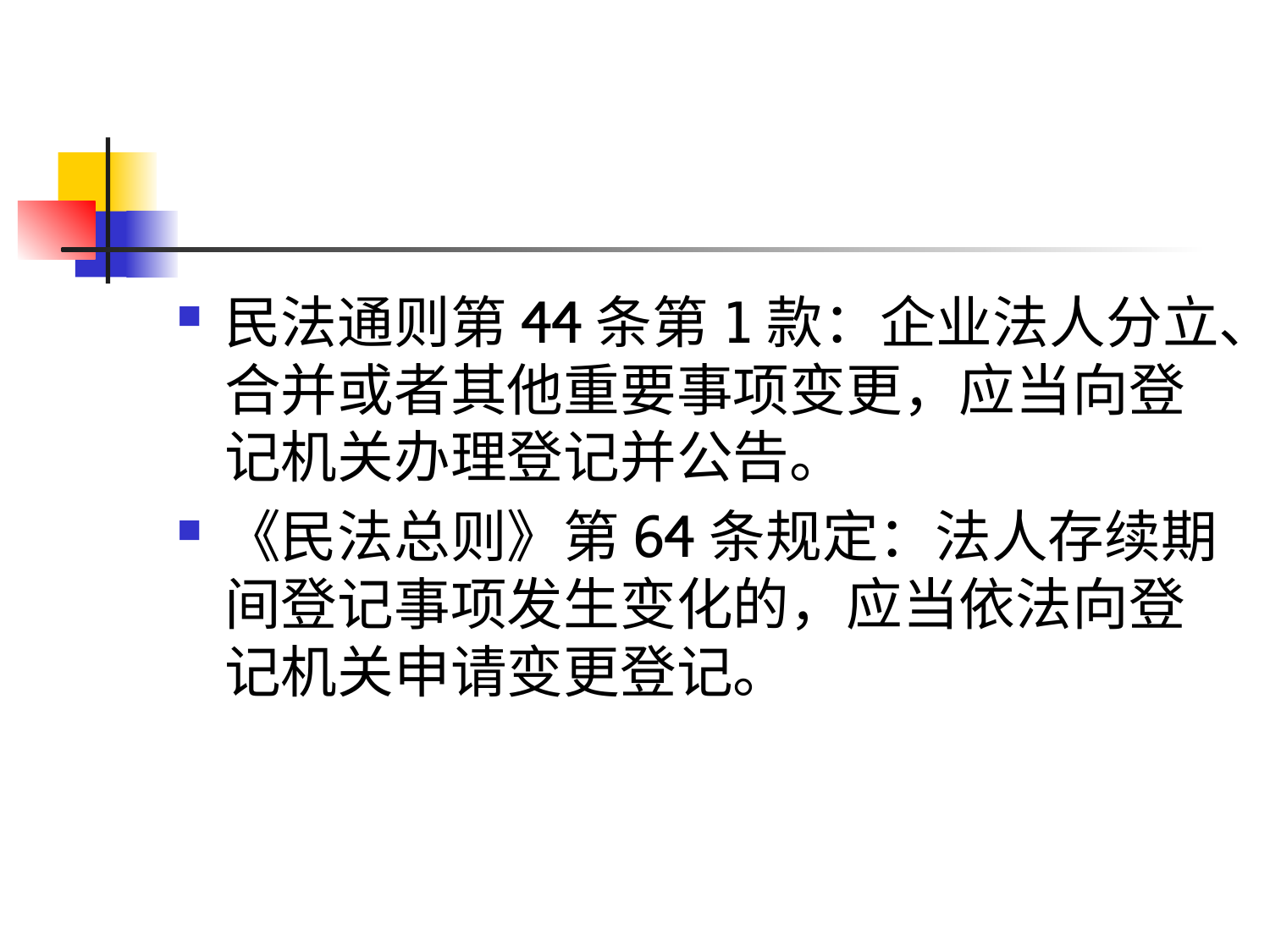

#
民法通则第44条第1款：企业法人分立、合并或者其他重要事项变更，应当向登记机关办理登记并公告。
《民法总则》第64条规定：法人存续期间登记事项发生变化的，应当依法向登记机关申请变更登记。